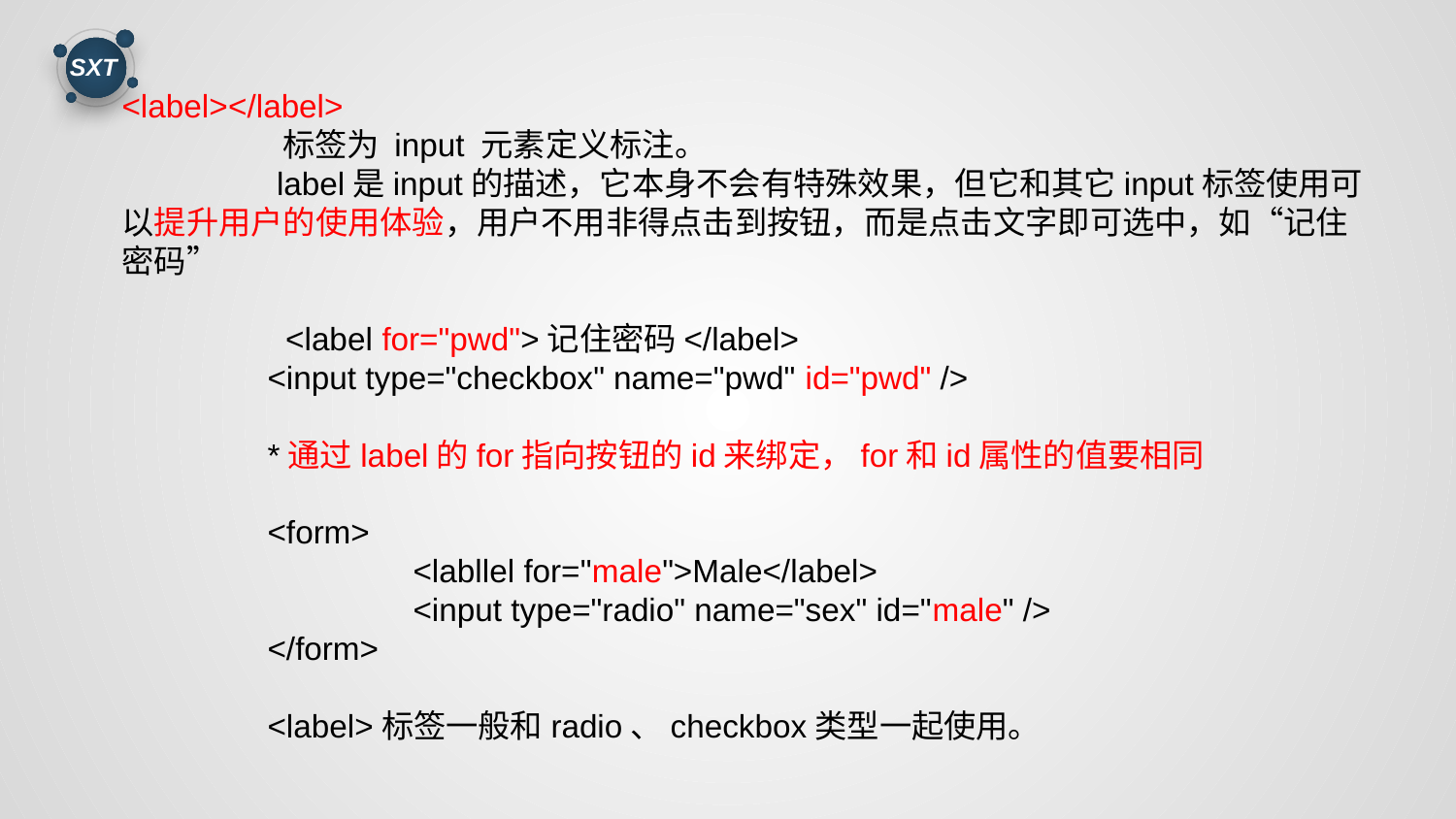

<label></label>
	 标签为 input 元素定义标注。
	 label是input的描述，它本身不会有特殊效果，但它和其它input标签使用可以提升用户的使用体验，用户不用非得点击到按钮，而是点击文字即可选中，如“记住密码”

	  <label for="pwd">记住密码</label>
<input type="checkbox" name="pwd" id="pwd" />

*通过label的for指向按钮的id来绑定，for和id属性的值要相同

	<form>
		<labllel for="male">Male</label>
		<input type="radio" name="sex" id="male" />
	</form>

	<label>标签一般和radio、checkbox类型一起使用。